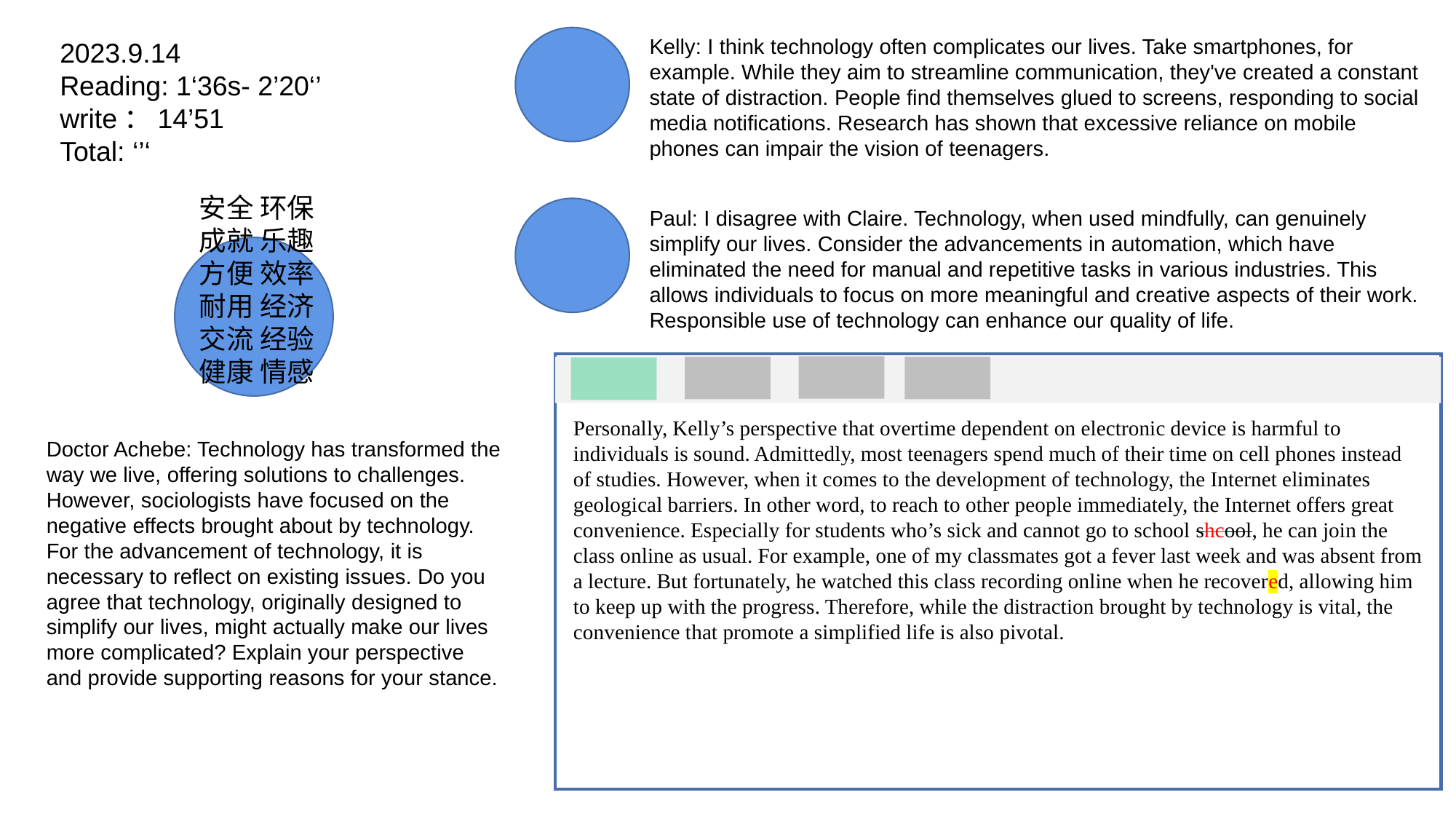

Kelly: I think technology often complicates our lives. Take smartphones, for example. While they aim to streamline communication, they've created a constant state of distraction. People find themselves glued to screens, responding to social media notifications. Research has shown that excessive reliance on mobile phones can impair the vision of teenagers.
2023.9.14
Reading: 1‘36s- 2’20‘’
write：14’51
Total: ‘’‘

安全 环保
成就 乐趣
方便 效率
耐用 经济
交流 经验
健康 情感

Paul: I disagree with Claire. Technology, when used mindfully, can genuinely simplify our lives. Consider the advancements in automation, which have eliminated the need for manual and repetitive tasks in various industries. This allows individuals to focus on more meaningful and creative aspects of their work. Responsible use of technology can enhance our quality of life.

Personally, Kelly’s perspective that overtime dependent on electronic device is harmful to individuals is sound. Admittedly, most teenagers spend much of their time on cell phones instead of studies. However, when it comes to the development of technology, the Internet eliminates geological barriers. In other word, to reach to other people immediately, the Internet offers great convenience. Especially for students who’s sick and cannot go to school shcool, he can join the class online as usual. For example, one of my classmates got a fever last week and was absent from a lecture. But fortunately, he watched this class recording online when he recovered, allowing him to keep up with the progress. Therefore, while the distraction brought by technology is vital, the convenience that promote a simplified life is also pivotal.
Doctor Achebe: Technology has transformed the way we live, offering solutions to challenges. However, sociologists have focused on the negative effects brought about by technology. For the advancement of technology, it is necessary to reflect on existing issues. Do you agree that technology, originally designed to simplify our lives, might actually make our lives more complicated? Explain your perspective and provide supporting reasons for your stance.